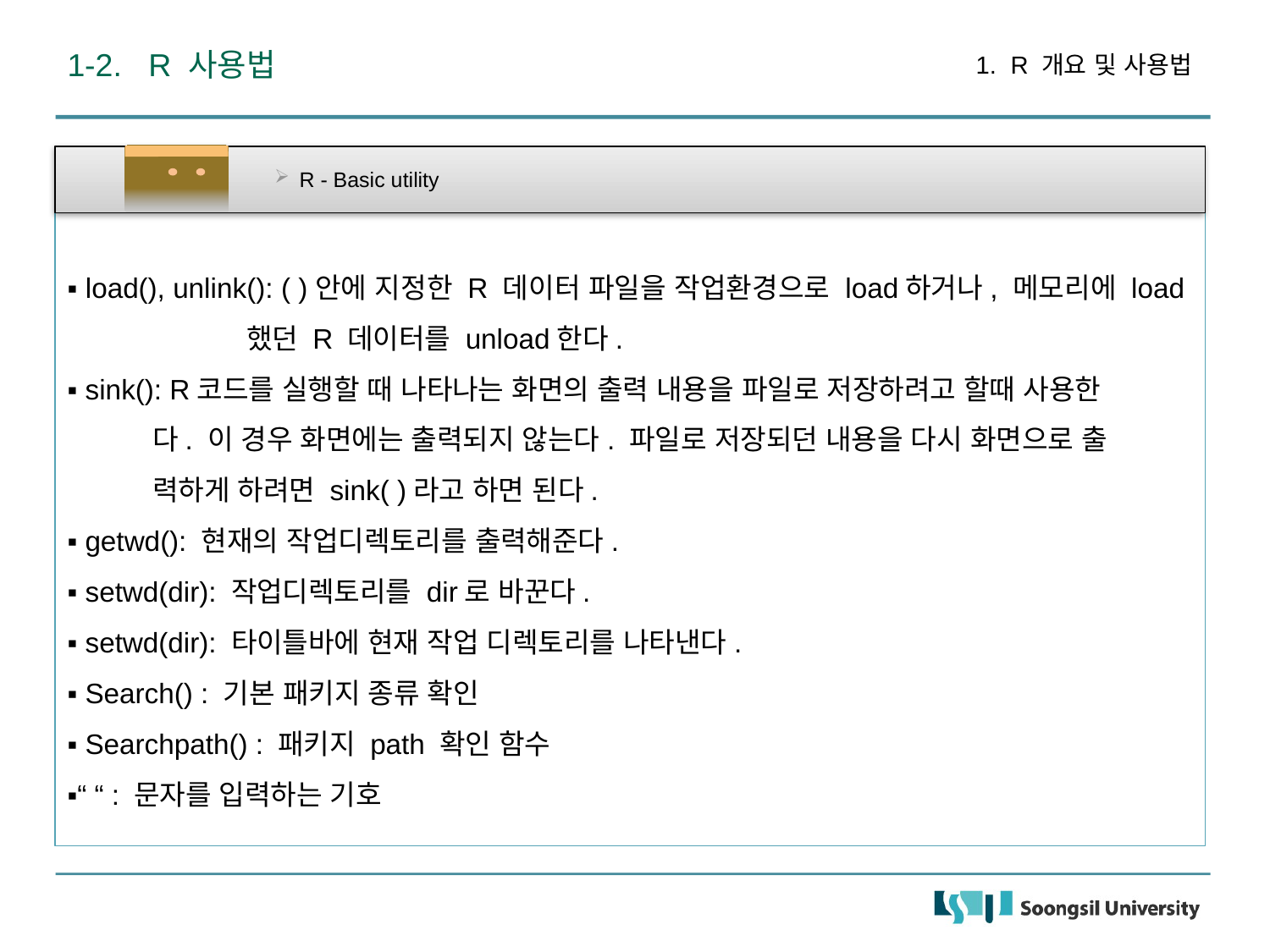

1-2.   R 사용법
1.  R 개요 및 사용법

R - Basic utility

▪ load(), unlink(): ( )안에 지정한 R 데이터 파일을 작업환경으로 load하거나, 메모리에 load
                      했던 R 데이터를 unload한다.
▪ sink(): R코드를 실행할 때 나타나는 화면의 출력 내용을 파일로 저장하려고 할때 사용한
          다. 이 경우 화면에는 출력되지 않는다. 파일로 저장되던 내용을 다시 화면으로 출
          력하게 하려면 sink( )라고 하면 된다.
▪ getwd(): 현재의 작업디렉토리를 출력해준다.
▪ setwd(dir): 작업디렉토리를 dir로 바꾼다.
▪ setwd(dir): 타이틀바에 현재 작업 디렉토리를 나타낸다.
▪ Search() : 기본 패키지 종류 확인
▪ Searchpath() : 패키지 path 확인 함수
▪“ “ : 문자를 입력하는 기호